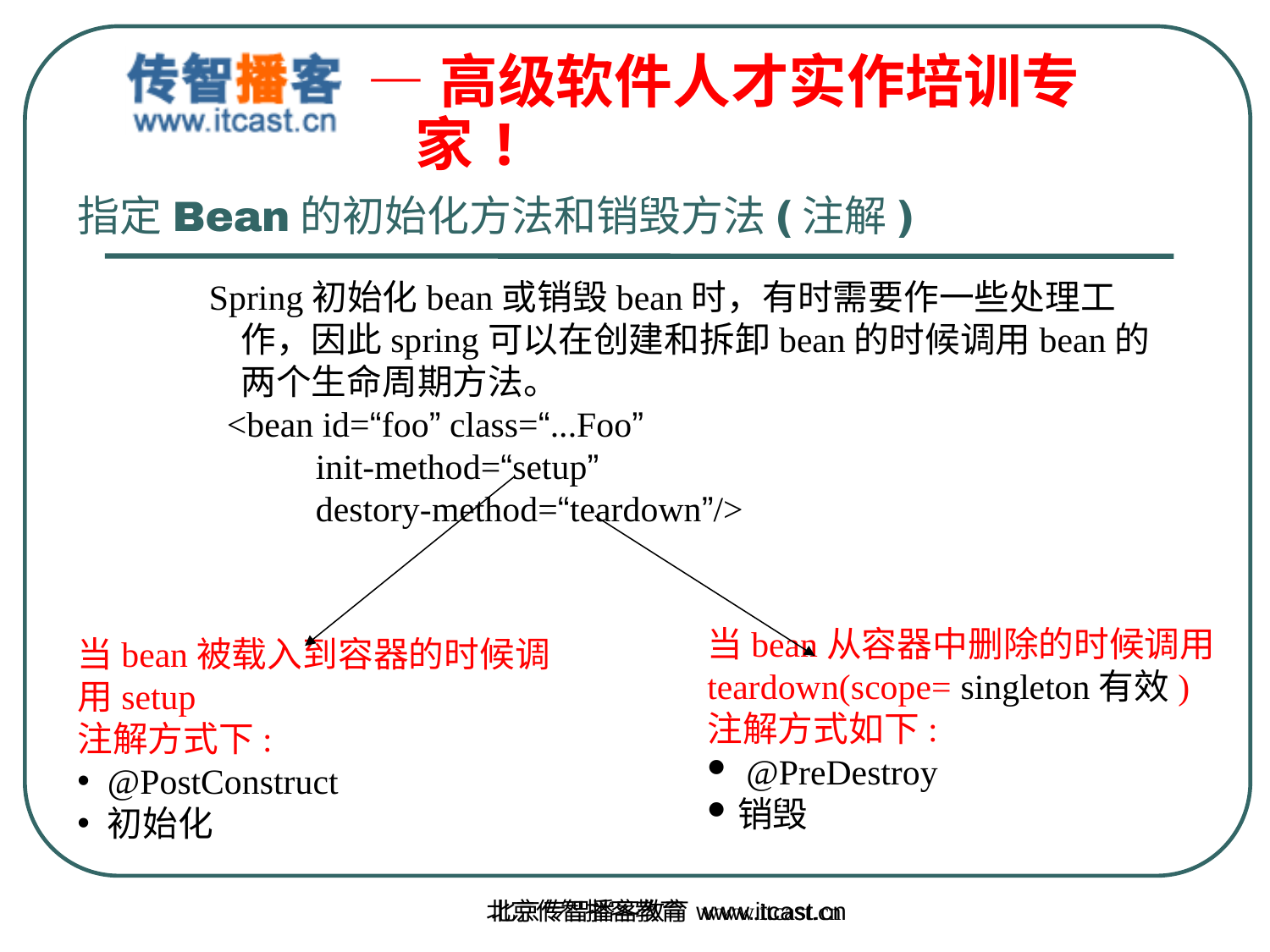

指定Bean的初始化方法和销毁方法(注解)
Spring初始化bean或销毁bean时，有时需要作一些处理工作，因此spring可以在创建和拆卸bean的时候调用bean的两个生命周期方法。
  <bean id=“foo” class=“...Foo”
            init-method=“setup”
            destory-method=“teardown”/>

当bean从容器中删除的时候调用teardown(scope= singleton有效)
注解方式如下:
 @PreDestroy
销毁
当bean被载入到容器的时候调用setup
注解方式下:
@PostConstruct
初始化
北京传智播客教育 www.itcast.cn
北京传智播客教育 www.itcast.cn